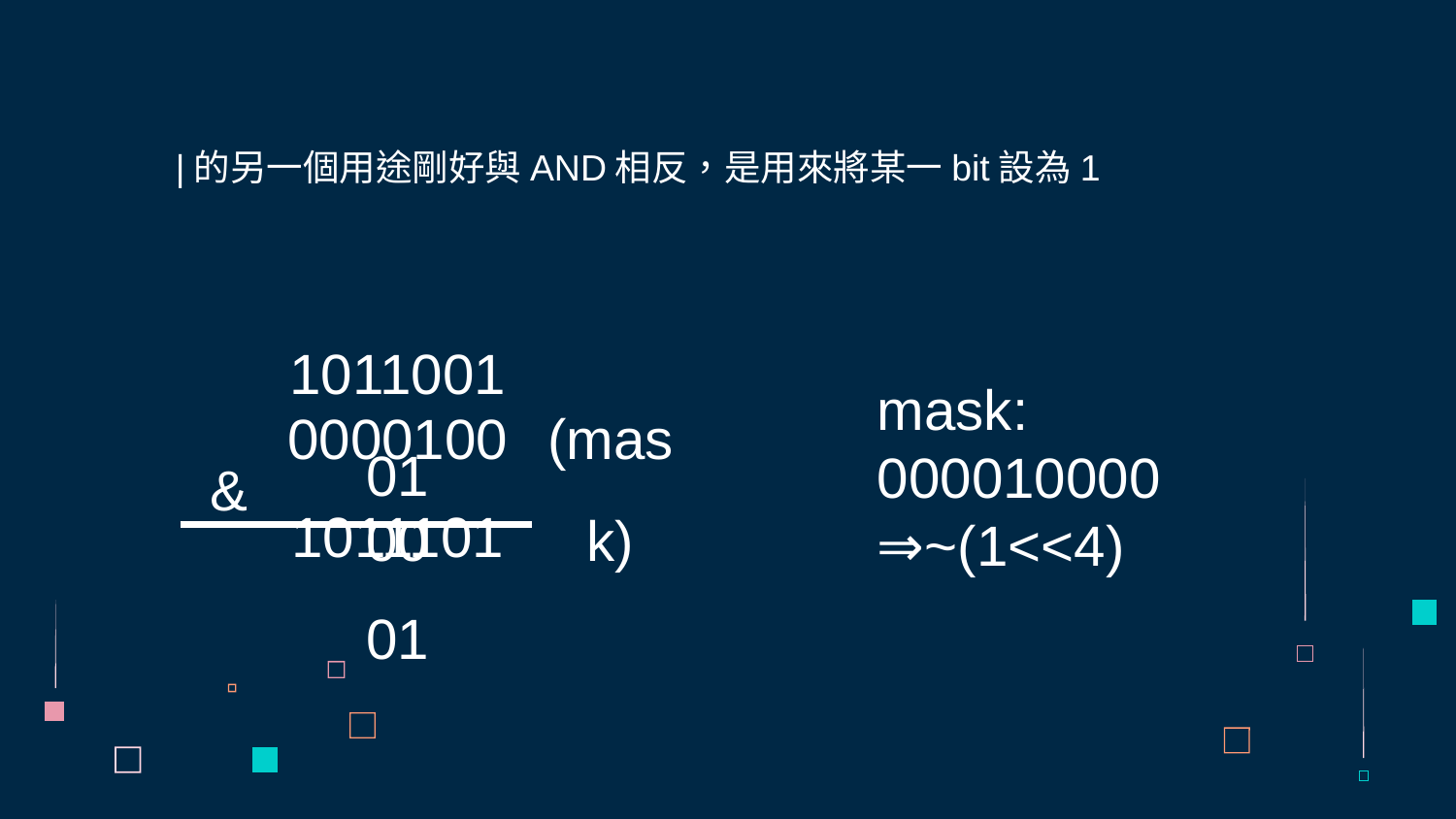

|的另一個用途剛好與AND相反，是用來將某一bit設為1
mask:
000010000
⇒~(1<<4)
101100101
000010000
&
101110101
(mask)